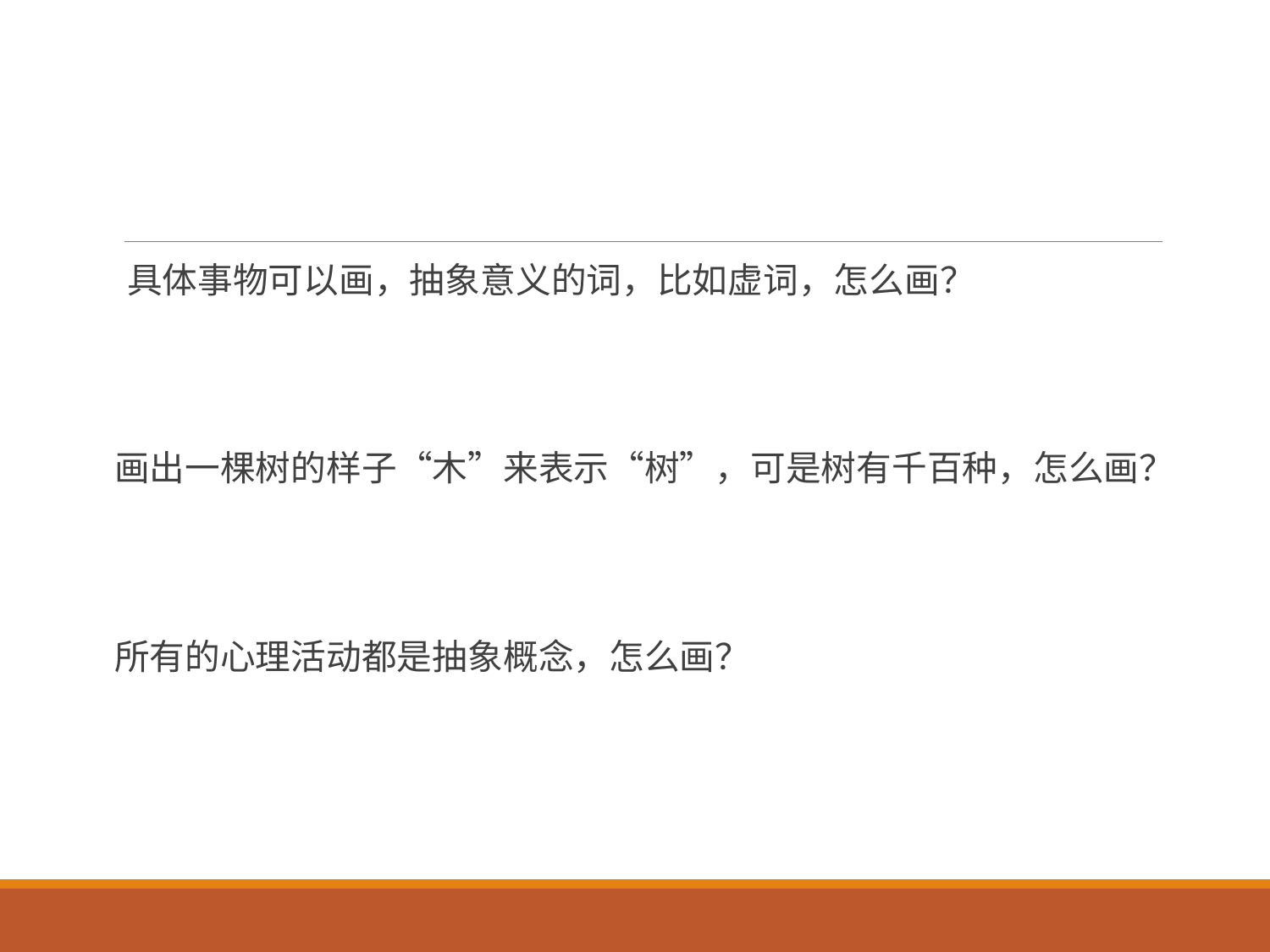

#
具体事物可以画，抽象意义的词，比如虚词，怎么画？

画出一棵树的样子“木”来表示“树”，可是树有千百种，怎么画？

所有的心理活动都是抽象概念，怎么画？